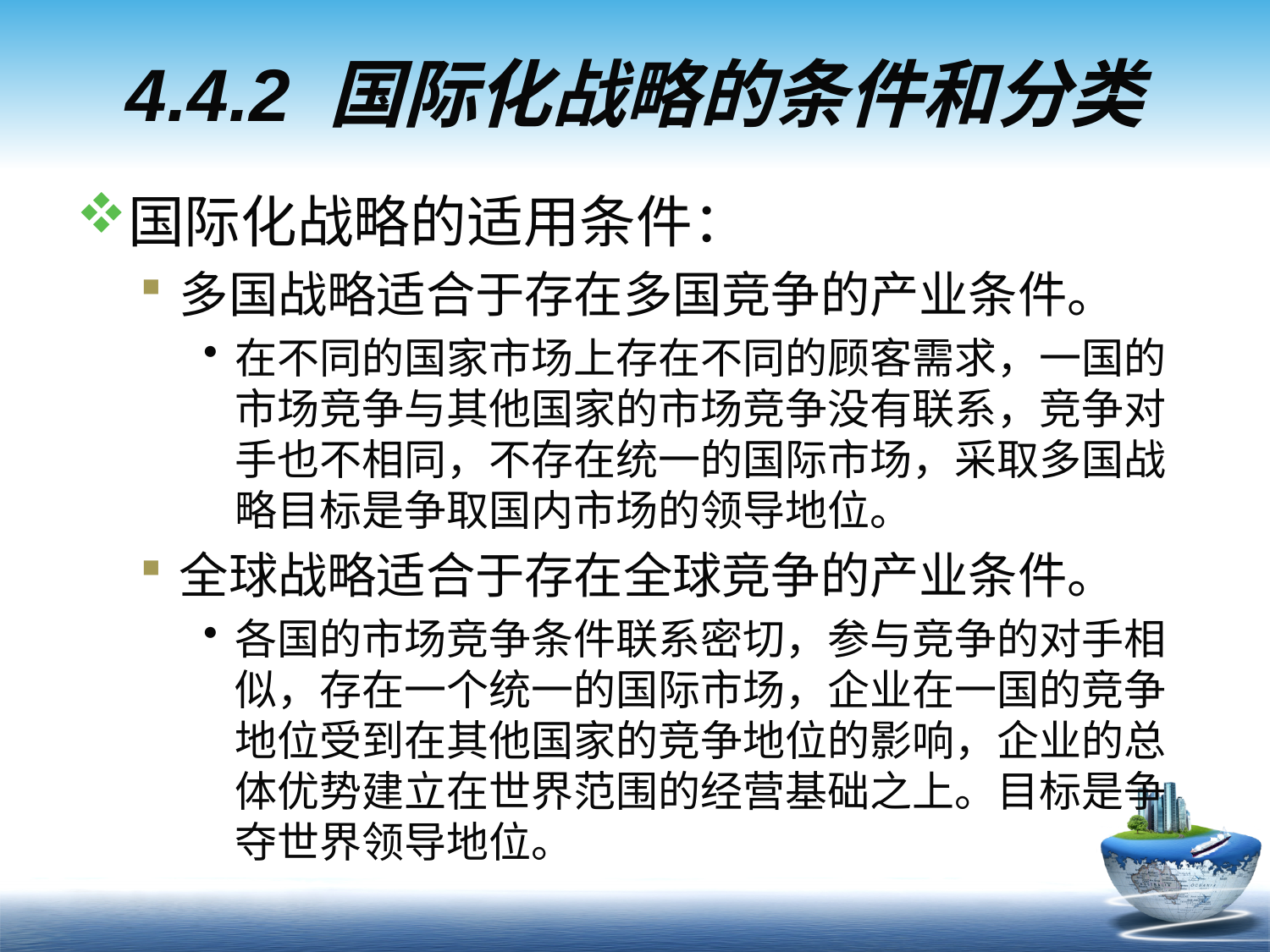

# 4.4.2 国际化战略的条件和分类
国际化战略的适用条件：
多国战略适合于存在多国竞争的产业条件。
在不同的国家市场上存在不同的顾客需求，一国的市场竞争与其他国家的市场竞争没有联系，竞争对手也不相同，不存在统一的国际市场，采取多国战略目标是争取国内市场的领导地位。
全球战略适合于存在全球竞争的产业条件。
各国的市场竞争条件联系密切，参与竞争的对手相似，存在一个统一的国际市场，企业在一国的竞争地位受到在其他国家的竞争地位的影响，企业的总体优势建立在世界范围的经营基础之上。目标是争夺世界领导地位。